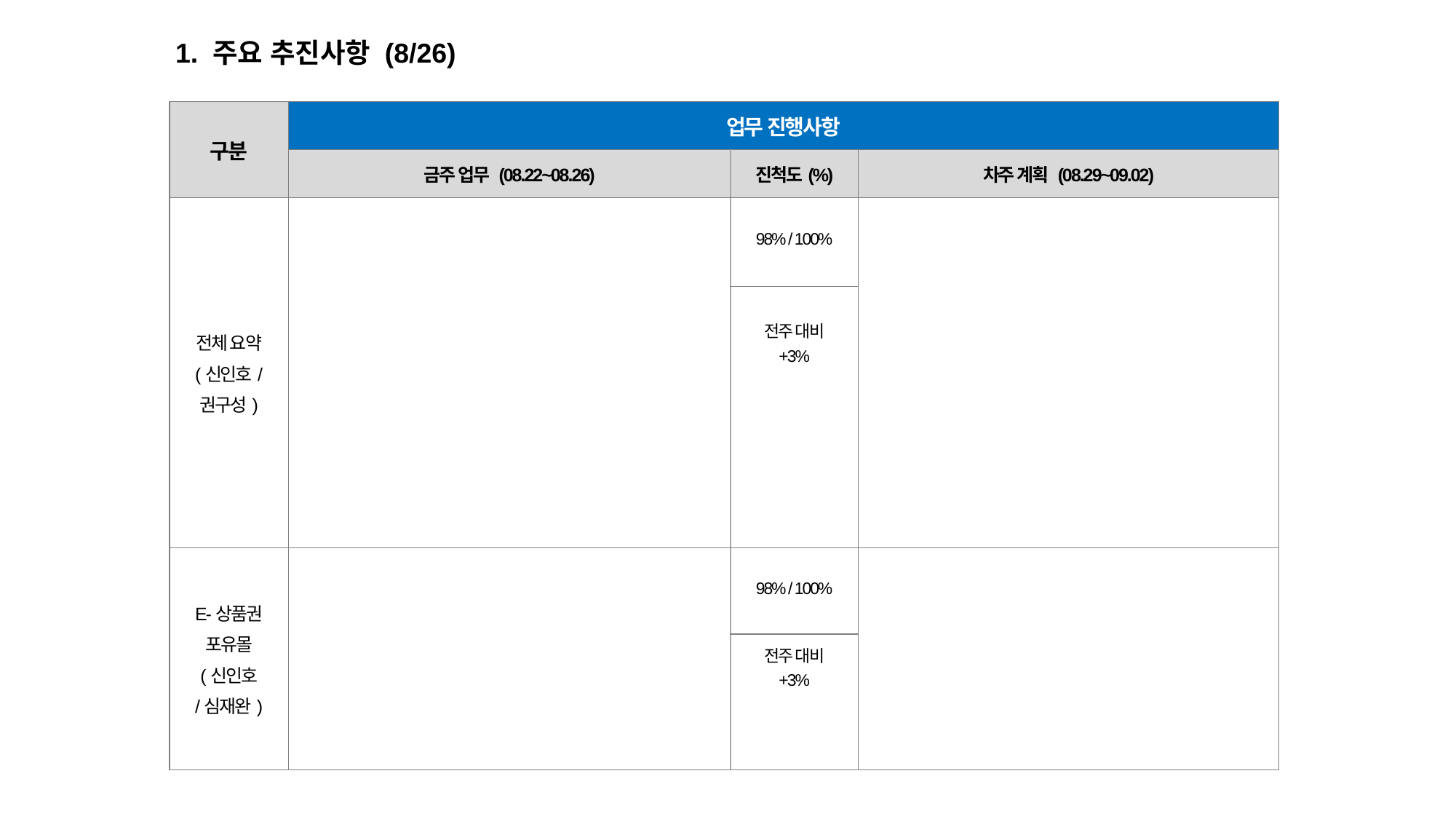

1. 주요 추진사항 (8/26)
| 구분 | 업무 진행사항 |  |  |
| --- | --- | --- | --- |
|  | 금주 업무 (08.22~08.26) | 진척도(%) | 차주 계획 (08.29~09.02) |
| 전체 요약 (신인호/ 권구성) |  | 98% / 100% |  |
|  |  | 전주 대비 +3% |  |
| E-상품권 포유몰 (신인호 /심재완) |  | 98% / 100% |  |
|  |  | 전주 대비 +3% |  |